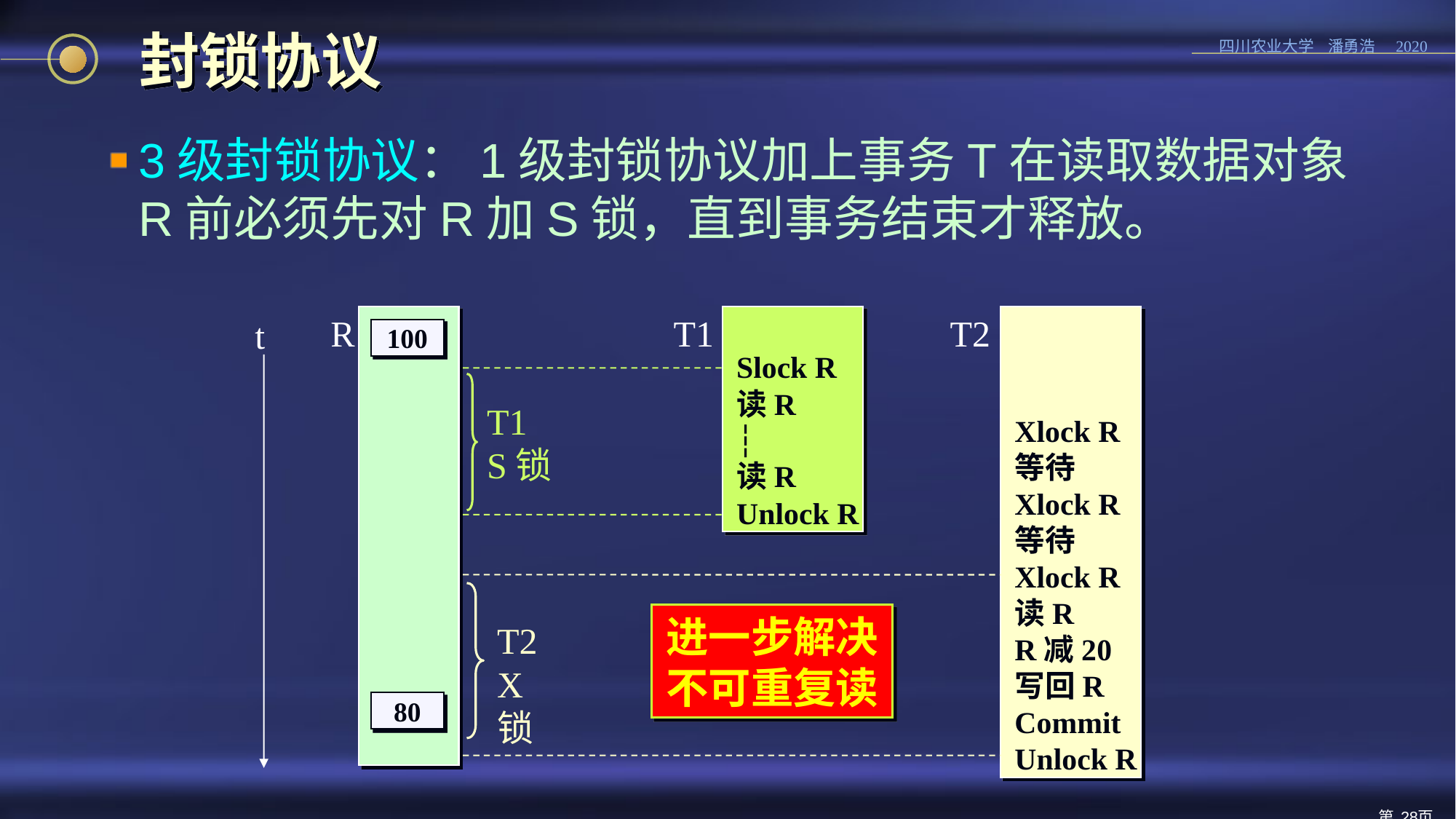

# 封锁协议
3级封锁协议：1级封锁协议加上事务T在读取数据对象R前必须先对R加S锁，直到事务结束才释放。

R
T1
T2
t
100
Slock R
读R
┆
读R
Unlock R

T1
S锁
Xlock R
等待
Xlock R
等待
Xlock R
读R
R减20
写回R
Commit
Unlock R

进一步解决不可重复读
T2
X锁
80